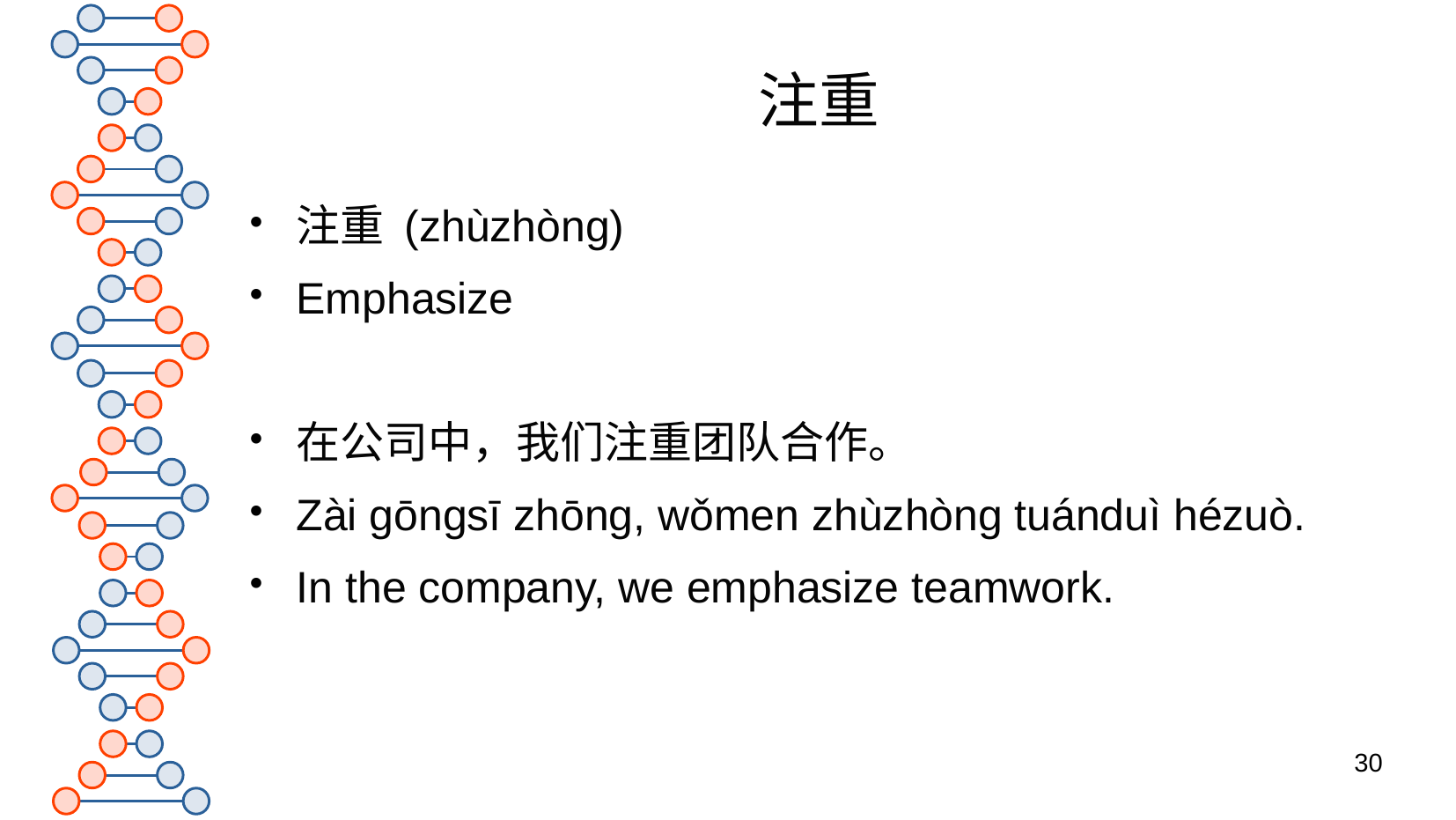

# 注重
注重 (zhùzhòng)
Emphasize

在公司中，我们注重团队合作。
Zài gōngsī zhōng, wǒmen zhùzhòng tuánduì hézuò.
In the company, we emphasize teamwork.

30